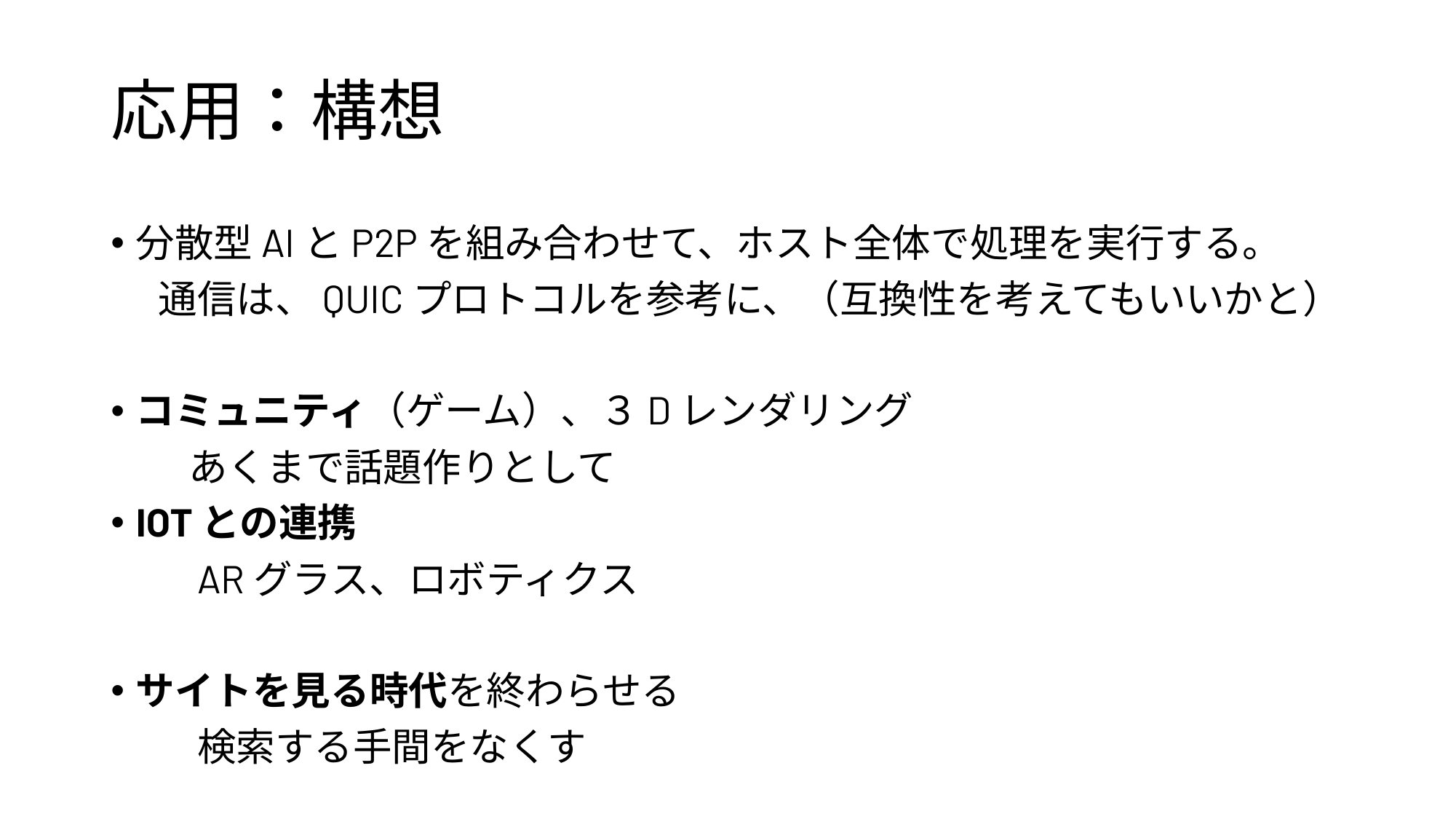

# 応用：構想
分散型AIとP2Pを組み合わせて、ホスト全体で処理を実行する。
 通信は、QUICプロトコルを参考に、（互換性を考えてもいいかと）

コミュニティ（ゲーム）、３Dレンダリング
　　あくまで話題作りとして
IOTとの連携
　　ARグラス、ロボティクス

サイトを見る時代を終わらせる
 　検索する手間をなくす